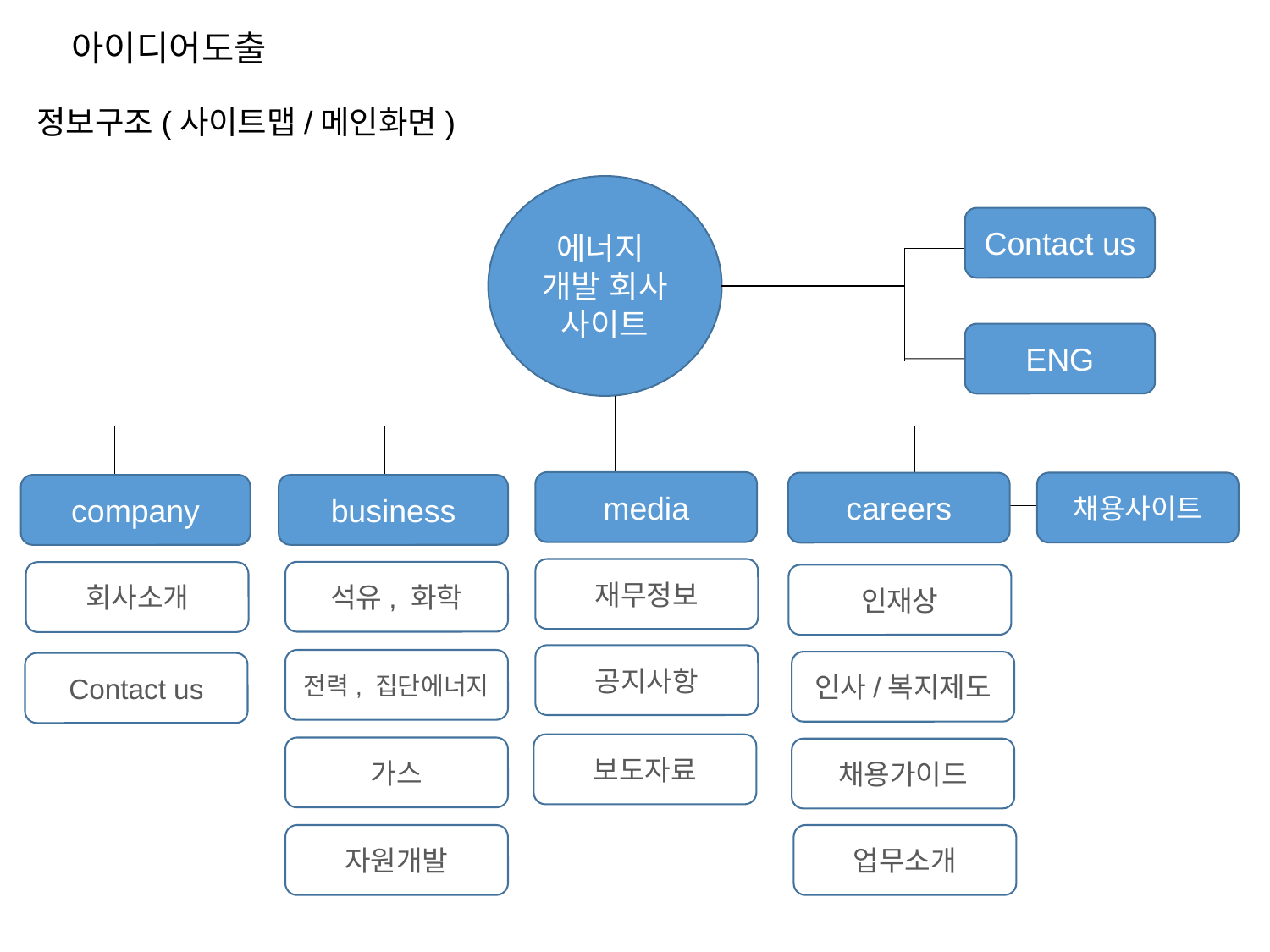

아이디어도출
정보구조(사이트맵/메인화면)
에너지
개발 회사 사이트
Contact us
ENG
media
채용사이트
careers
company
business
재무정보
석유, 화학
회사소개
인재상
공지사항
전력, 집단에너지
인사/복지제도
Contact us
보도자료
가스
채용가이드
자원개발
업무소개